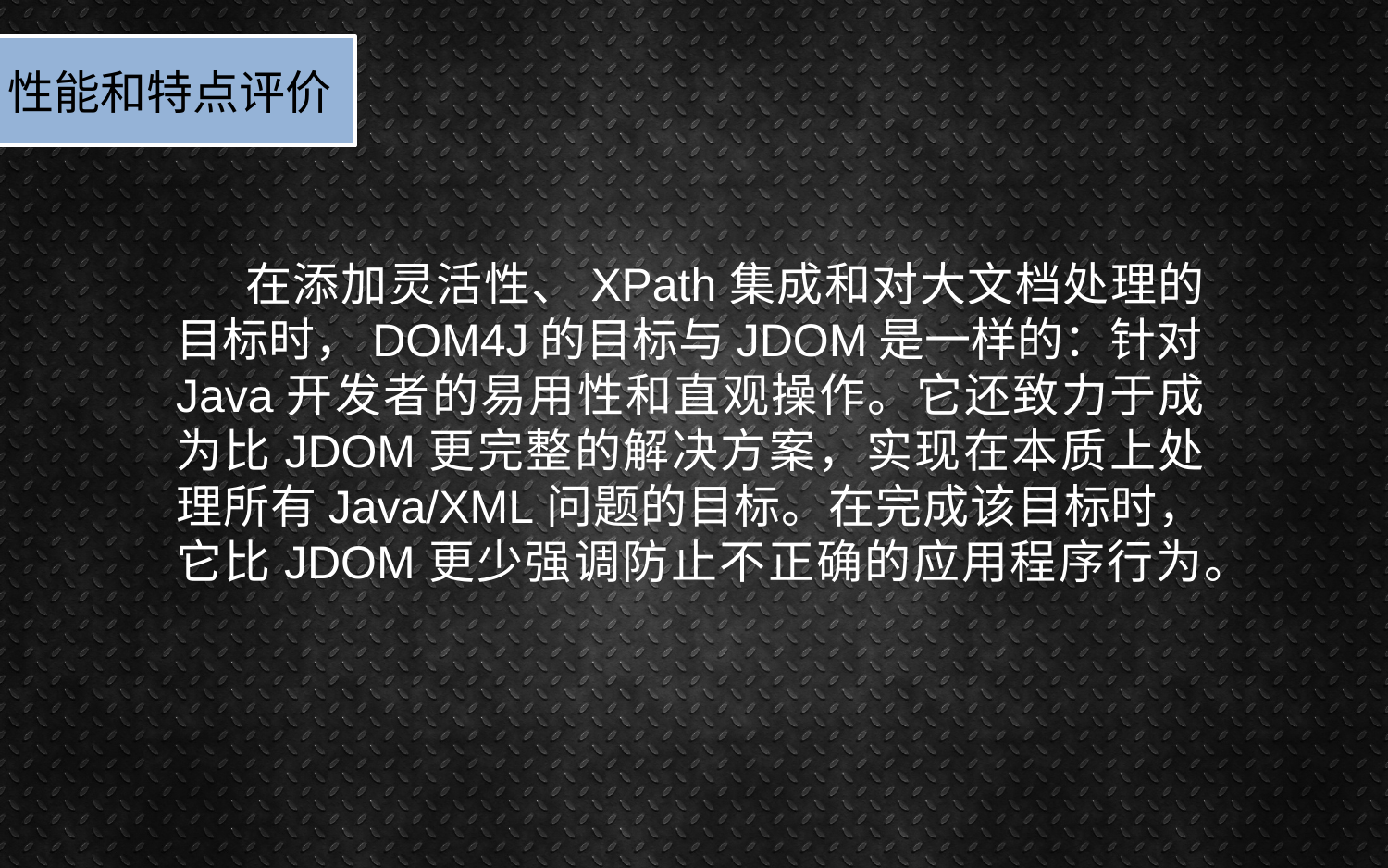

性能和特点评价
在添加灵活性、XPath集成和对大文档处理的目标时，DOM4J的目标与JDOM是一样的：针对Java开发者的易用性和直观操作。它还致力于成为比JDOM更完整的解决方案，实现在本质上处理所有Java/XML问题的目标。在完成该目标时，它比JDOM更少强调防止不正确的应用程序行为。